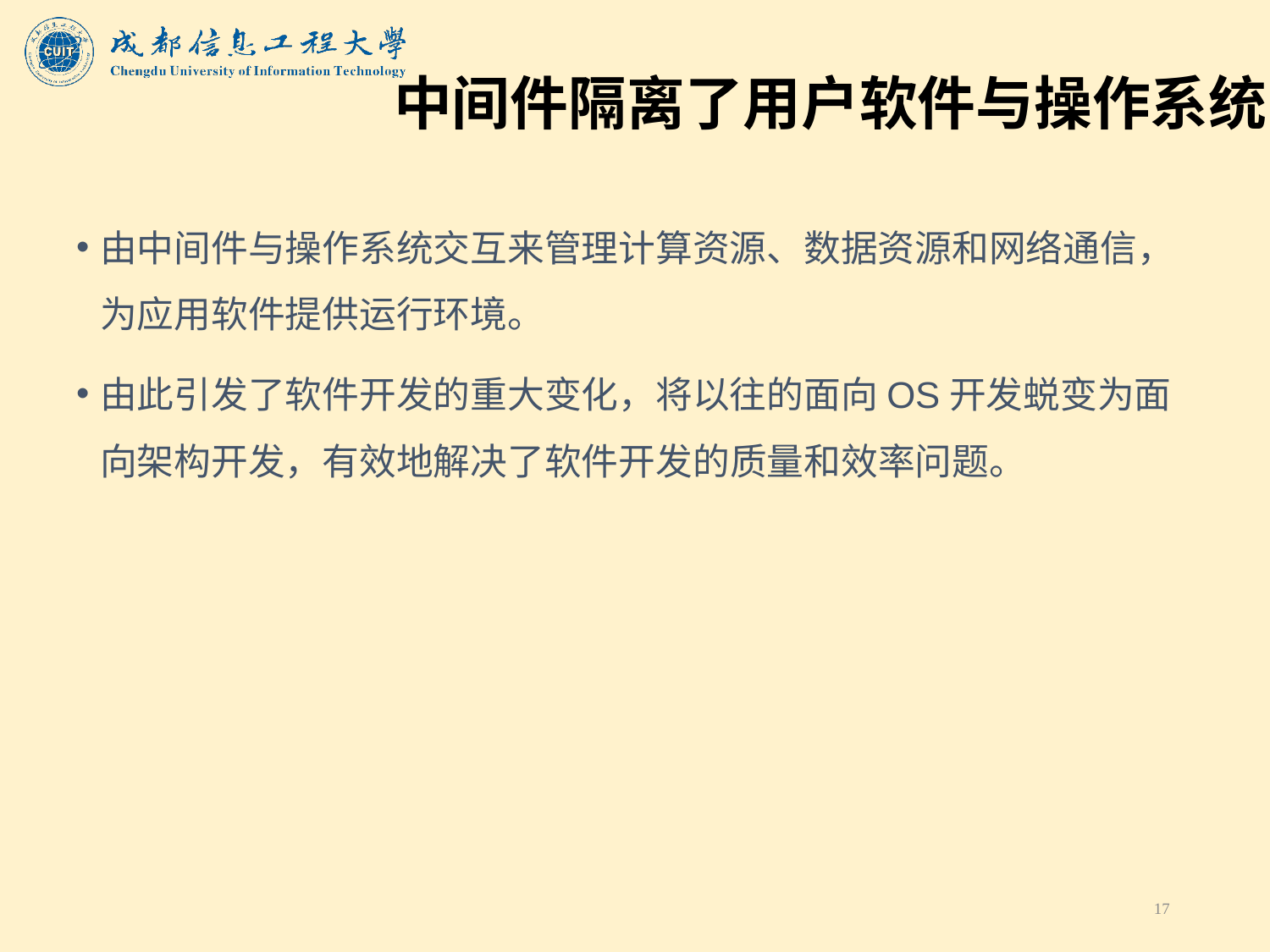

# 中间件隔离了用户软件与操作系统
由中间件与操作系统交互来管理计算资源、数据资源和网络通信，为应用软件提供运行环境。
由此引发了软件开发的重大变化，将以往的面向OS开发蜕变为面向架构开发，有效地解决了软件开发的质量和效率问题。

17